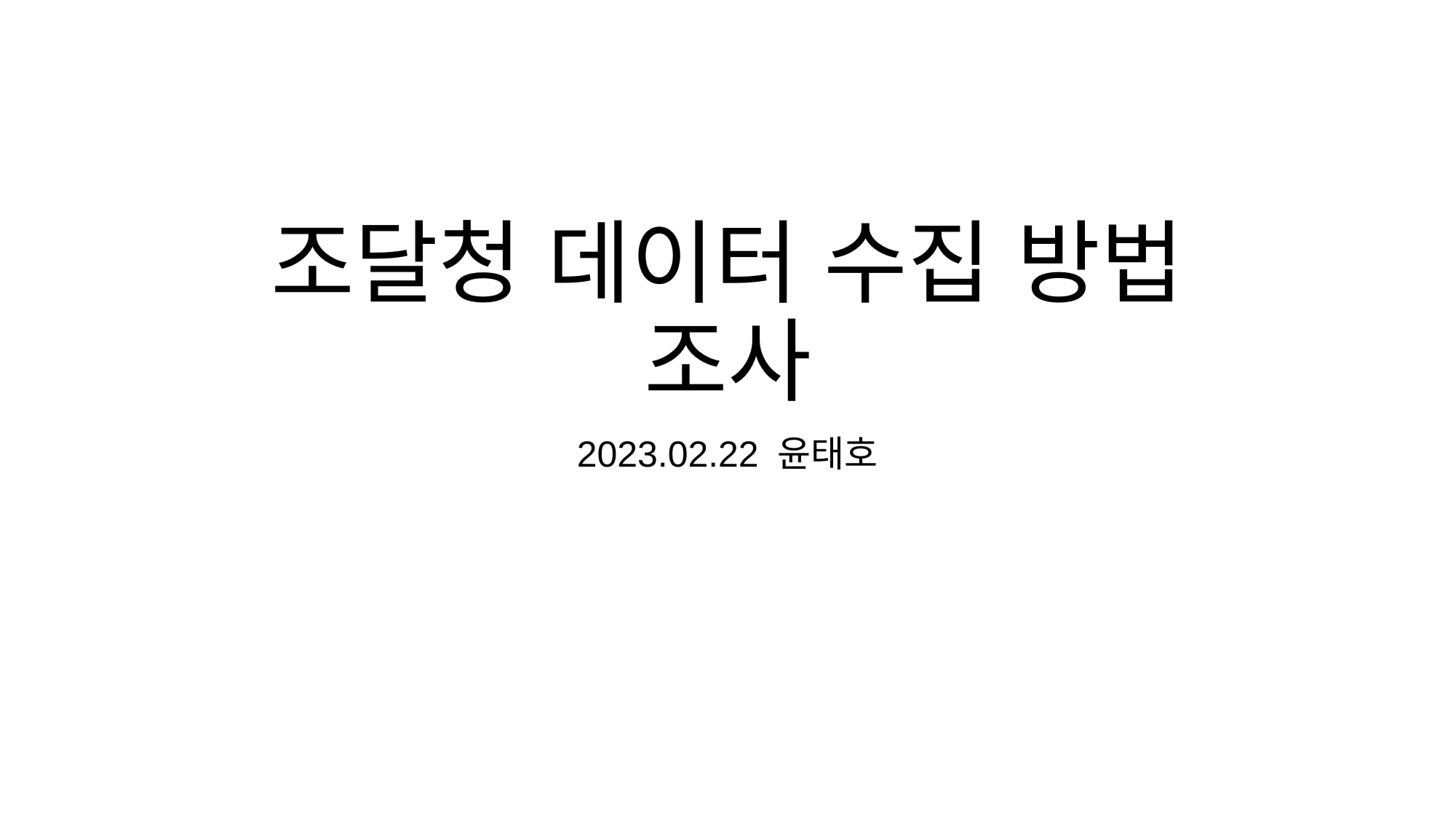

# 조달청 데이터 수집 방법 조사
2023.02.22 윤태호